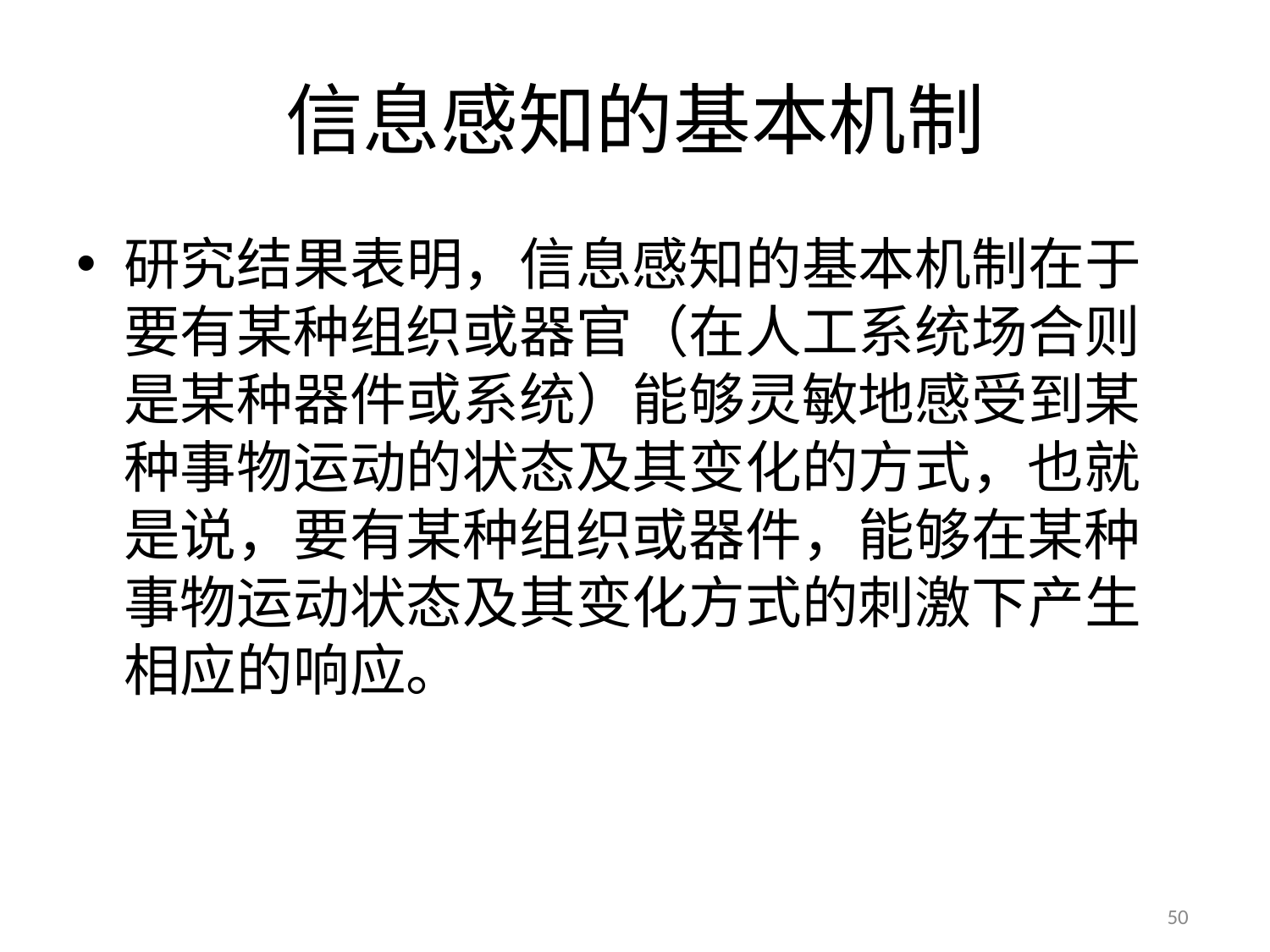

# 信息感知的基本机制
研究结果表明，信息感知的基本机制在于要有某种组织或器官（在人工系统场合则是某种器件或系统）能够灵敏地感受到某种事物运动的状态及其变化的方式，也就是说，要有某种组织或器件，能够在某种事物运动状态及其变化方式的刺激下产生相应的响应。
50